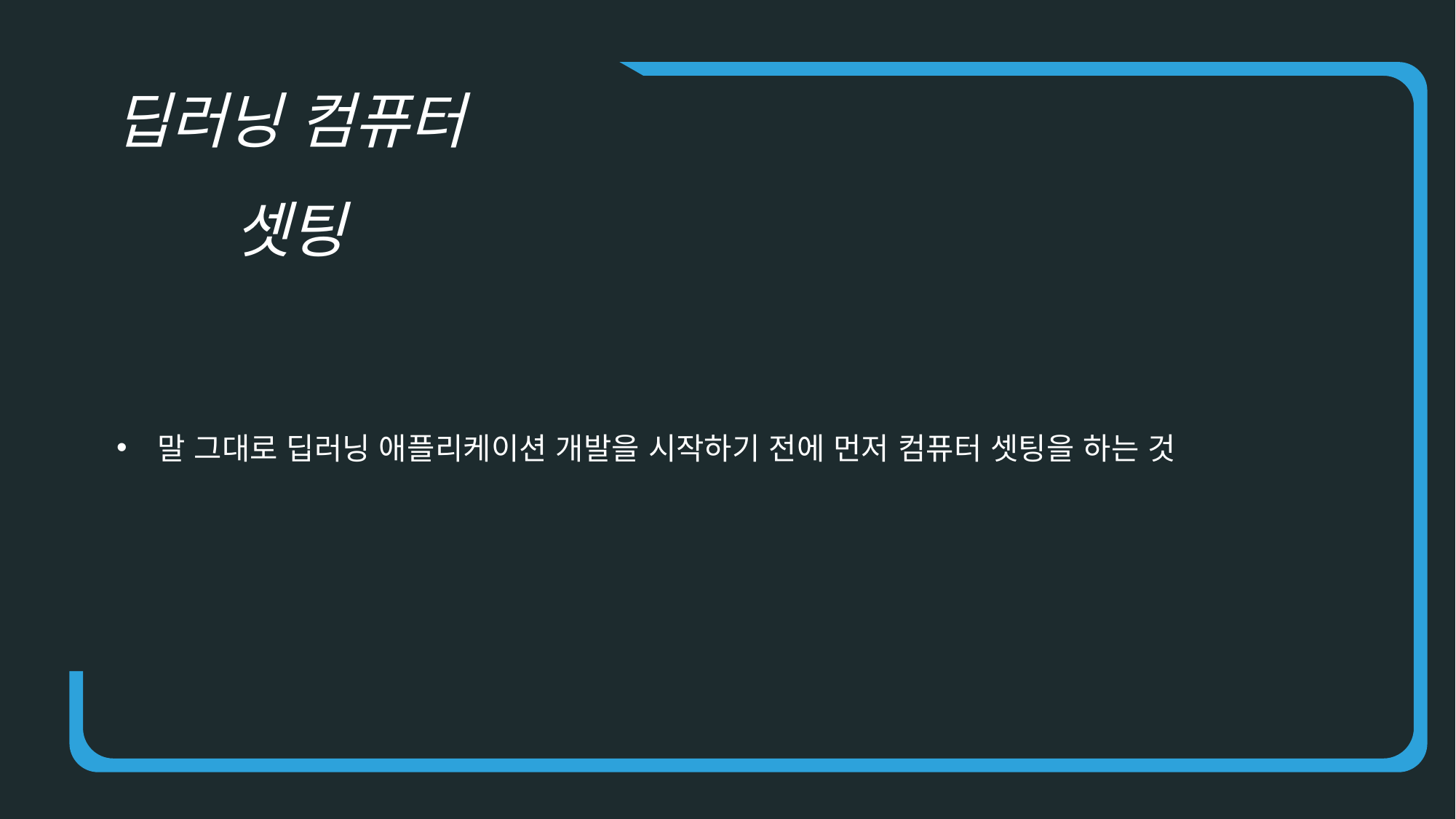

딥러닝 컴퓨터 셋팅

말 그대로 딥러닝 애플리케이션 개발을 시작하기 전에 먼저 컴퓨터 셋팅을 하는 것